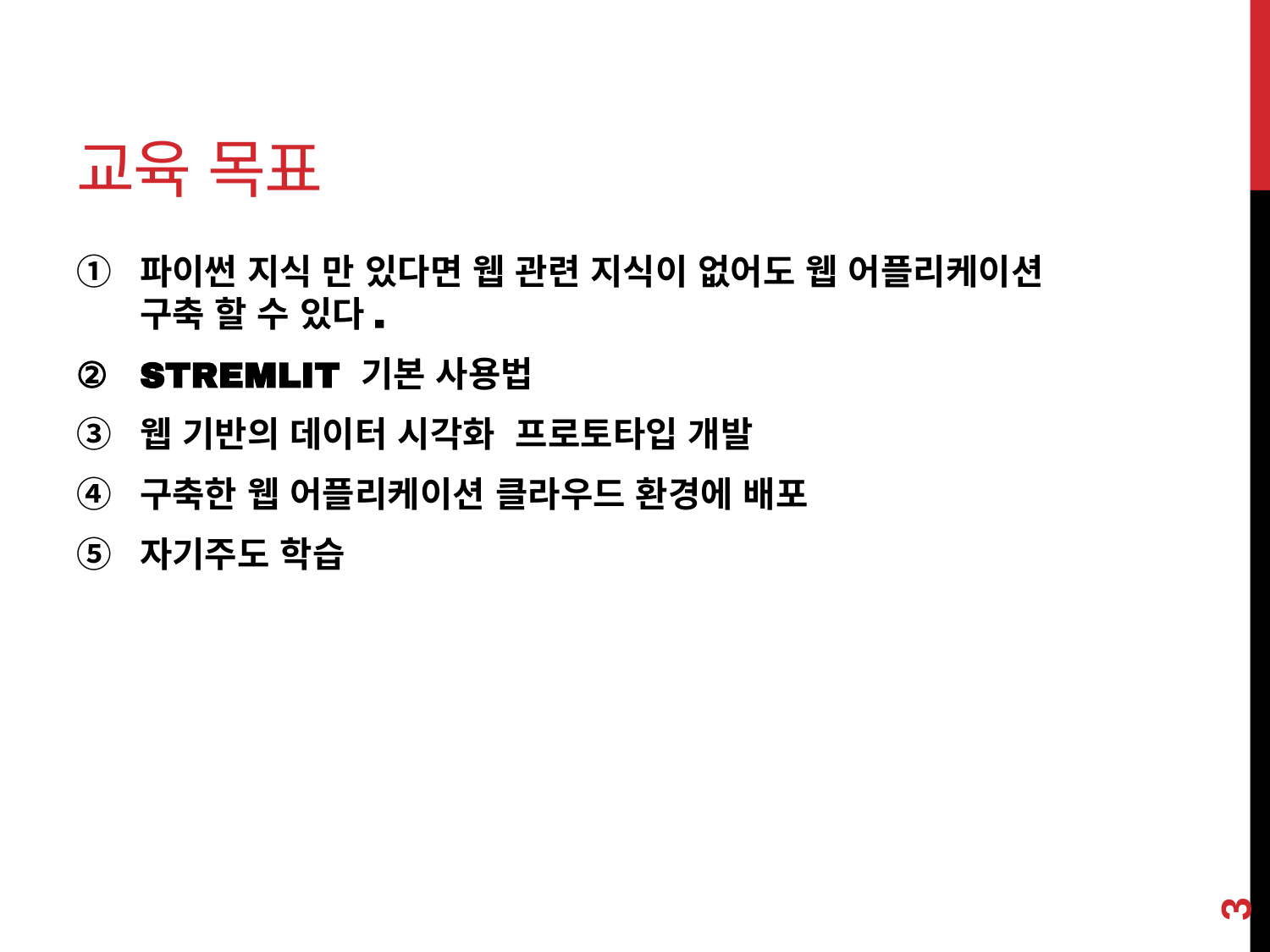

# 교육 목표
파이썬 지식 만 있다면 웹 관련 지식이 없어도 웹 어플리케이션 구축 할 수 있다.
STREMLIT 기본 사용법
웹 기반의 데이터 시각화  프로토타입 개발
구축한 웹 어플리케이션 클라우드 환경에 배포
자기주도 학습

3